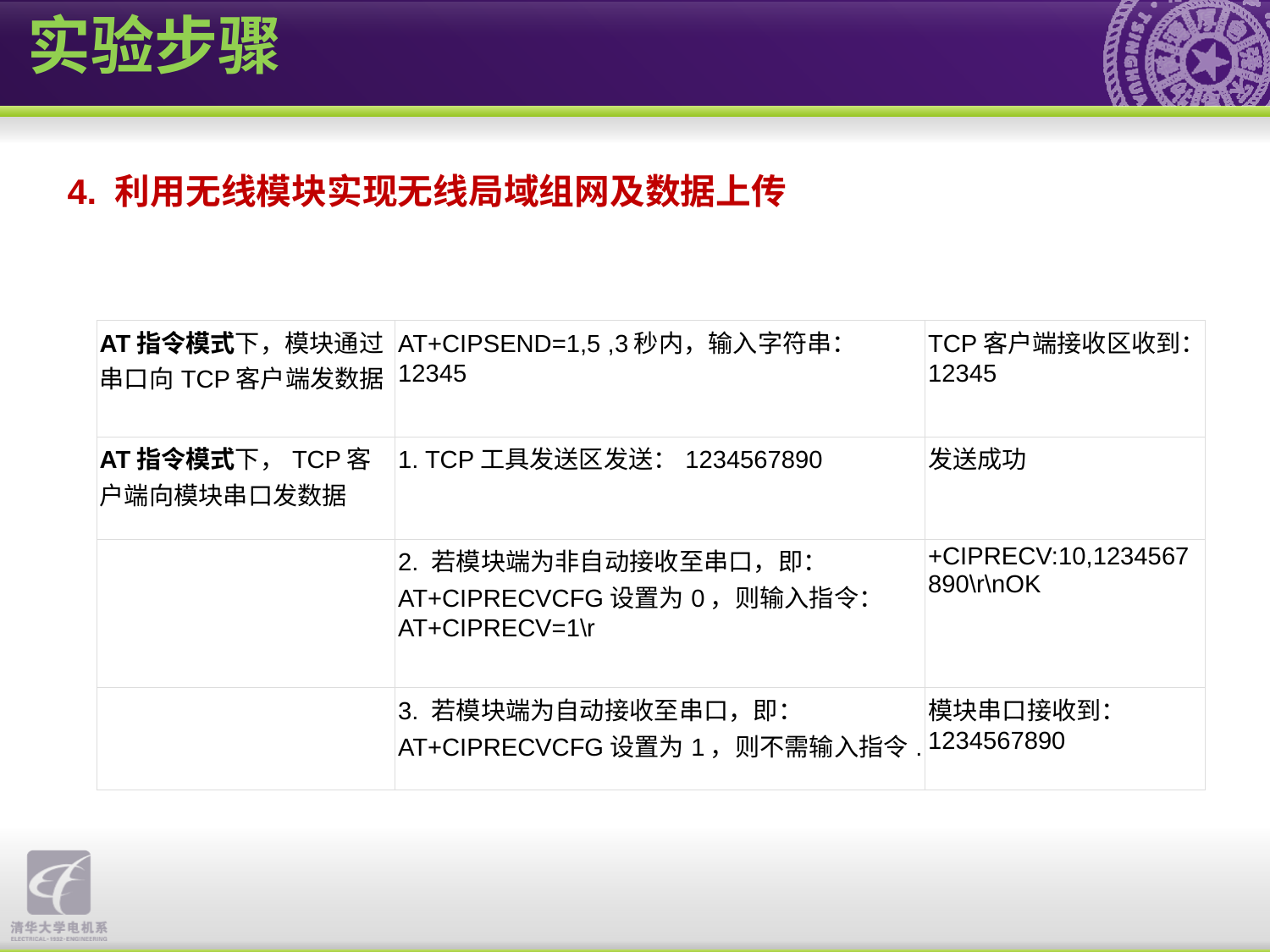

实验步骤
4. 利用无线模块实现无线局域组网及数据上传

| AT指令模式下，模块通过串口向TCP客户端发数据 | AT+CIPSEND=1,5 ,3秒内，输入字符串：12345 | TCP客户端接收区收到：12345 |
| --- | --- | --- |
| AT指令模式下，TCP客户端向模块串口发数据 | 1. TCP工具发送区发送：1234567890 | 发送成功 |
|  | 2. 若模块端为非自动接收至串口，即：AT+CIPRECVCFG设置为0，则输入指令：AT+CIPRECV=1\r | +CIPRECV:10,1234567890\r\nOK |
|  | 3. 若模块端为自动接收至串口，即：AT+CIPRECVCFG设置为1，则不需输入指令. | 模块串口接收到：1234567890 |